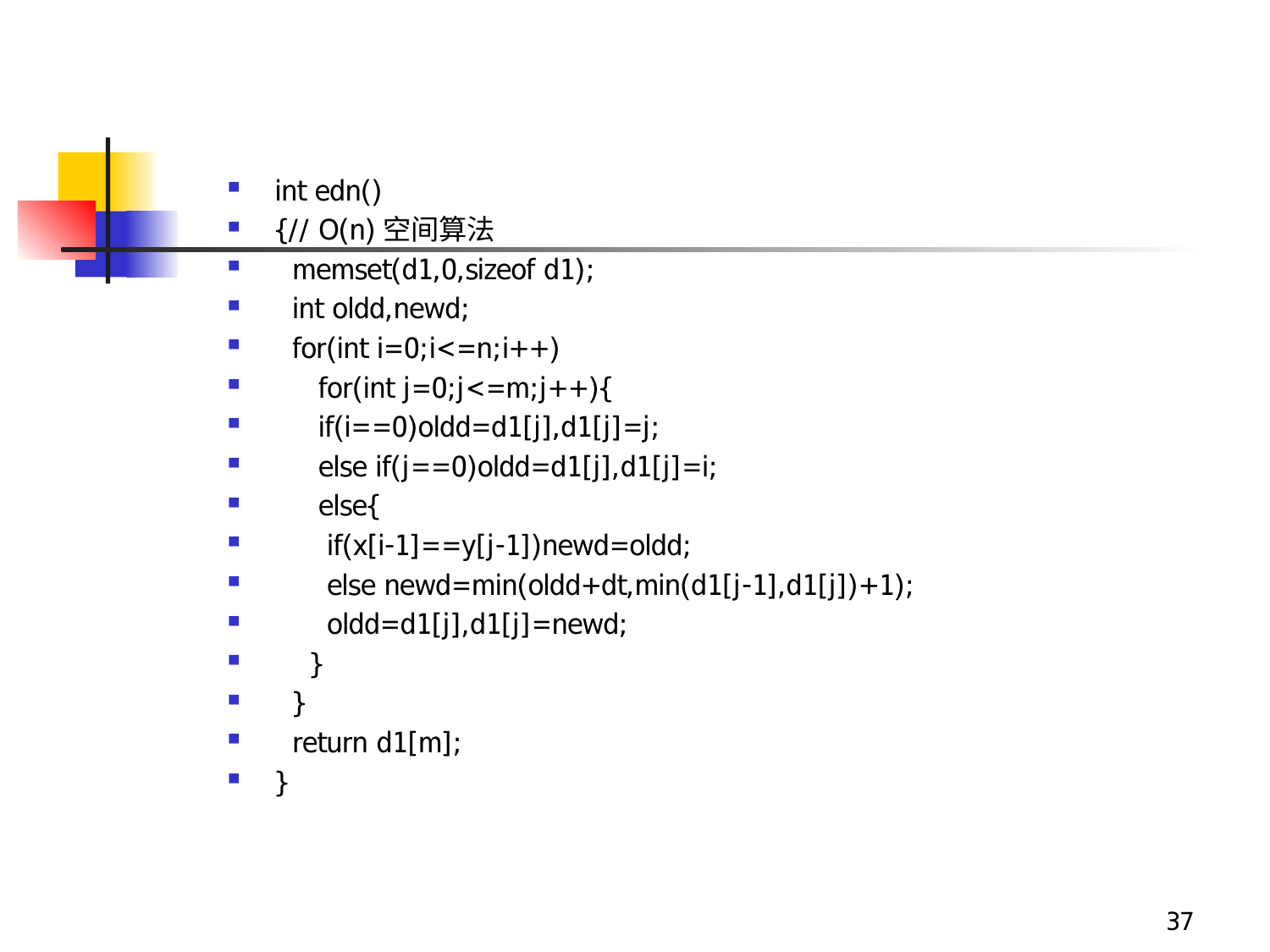

#
int edn()
{// O(n)空间算法
  memset(d1,0,sizeof d1);
  int oldd,newd;
  for(int i=0;i<=n;i++)
     for(int j=0;j<=m;j++){
     if(i==0)oldd=d1[j],d1[j]=j;
     else if(j==0)oldd=d1[j],d1[j]=i;
     else{
      if(x[i-1]==y[j-1])newd=oldd;
      else newd=min(oldd+dt,min(d1[j-1],d1[j])+1);
      oldd=d1[j],d1[j]=newd;
    }
  }
  return d1[m];
}

37